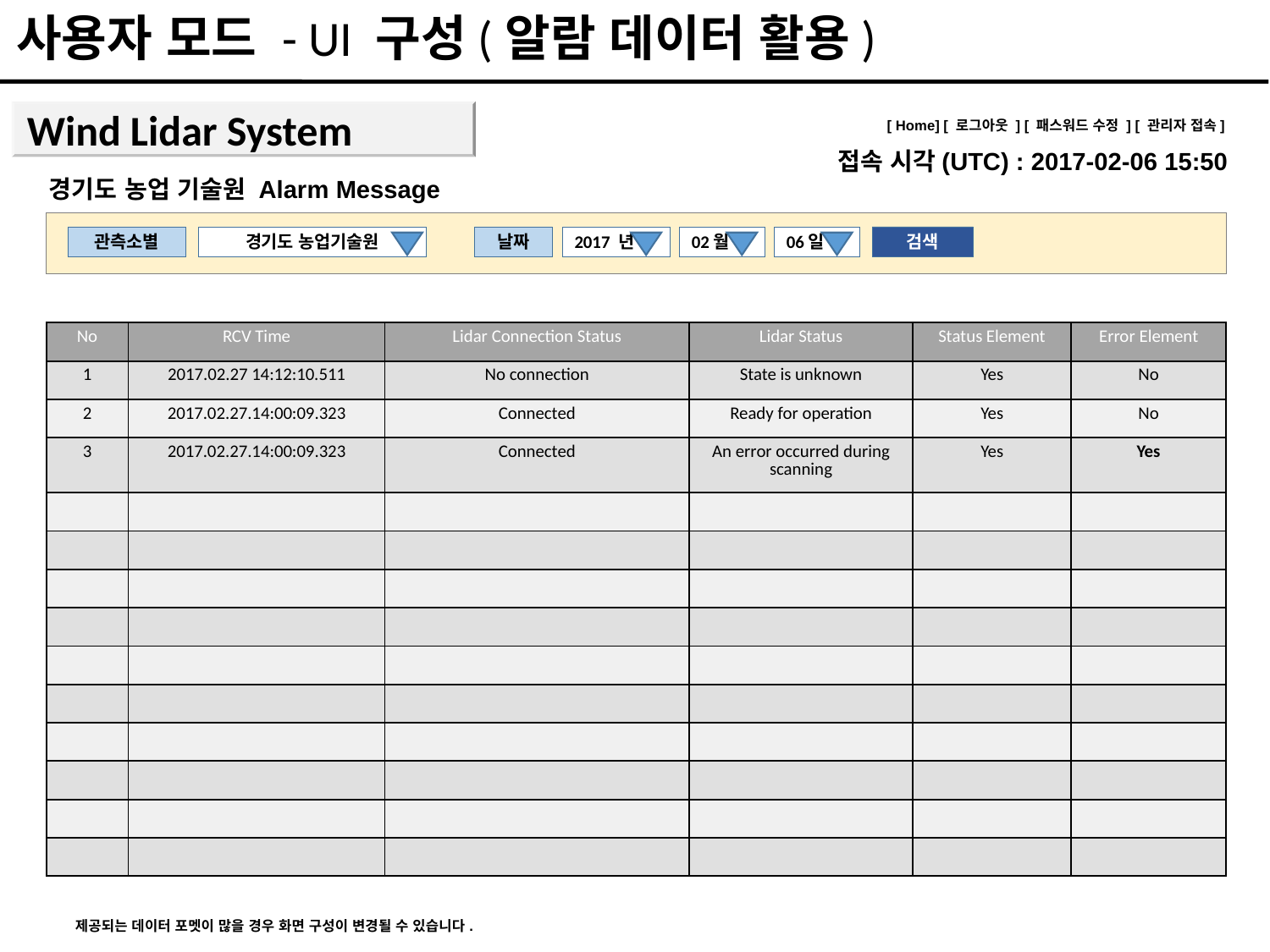

사용자 모드 - UI 구성(알람 데이터 활용)

Wind Lidar System
[ Home] [ 로그아웃 ] [ 패스워드 수정 ] [ 관리자 접속]
접속 시각(UTC) : 2017-02-06 15:50
경기도 농업 기술원 Alarm Message

검색
날짜
2017 년
02월
06일
경기도 농업기술원
관측소별

| No | RCV Time | Lidar Connection Status | Lidar Status | Status Element | Error Element |
| --- | --- | --- | --- | --- | --- |
| 1 | 2017.02.27 14:12:10.511 | No connection | State is unknown | Yes | No |
| 2 | 2017.02.27.14:00:09.323 | Connected | Ready for operation | Yes | No |
| 3 | 2017.02.27.14:00:09.323 | Connected | An error occurred during scanning | Yes | Yes |
|  |  |  |  |  |  |
|  |  |  |  |  |  |
|  |  |  |  |  |  |
|  |  |  |  |  |  |
|  |  |  |  |  |  |
|  |  |  |  |  |  |
|  |  |  |  |  |  |
|  |  |  |  |  |  |
|  |  |  |  |  |  |
|  |  |  |  |  |  |
제공되는 데이터 포멧이 많을 경우 화면 구성이 변경될 수 있습니다.